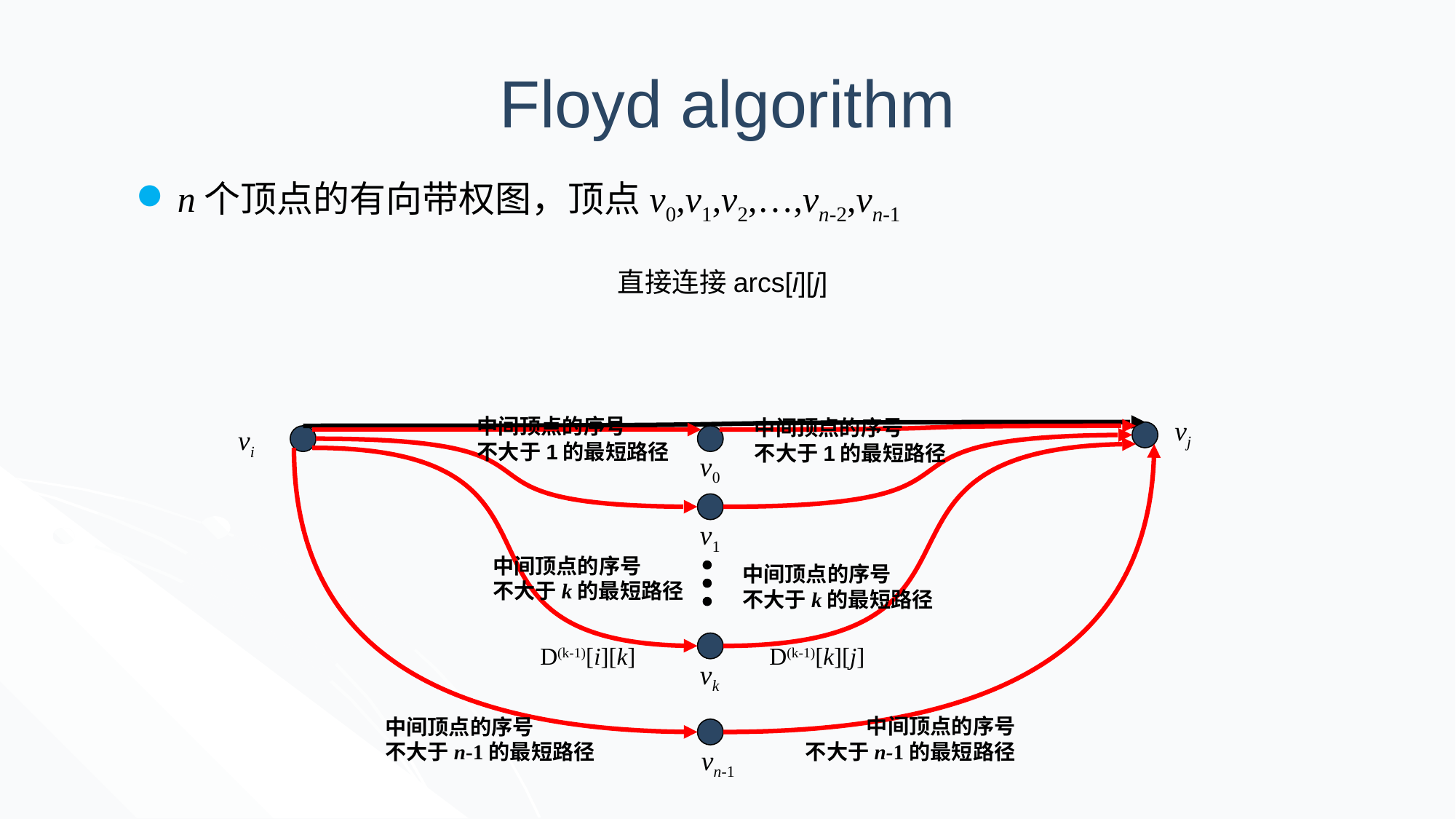

# Floyd algorithm
n个顶点的有向带权图，顶点v0,v1,v2,…,vn-2,vn-1
直接连接arcs[i][j]
中间顶点的序号
不大于1的最短路径
vj
中间顶点的序号
不大于1的最短路径
vi

v0

v1
中间顶点的序号
不大于k的最短路径
中间顶点的序号
不大于k的最短路径

D(k-1)[i][k]
D(k-1)[k][j]
vk
中间顶点的序号
不大于n-1的最短路径
中间顶点的序号
不大于n-1的最短路径

vn-1